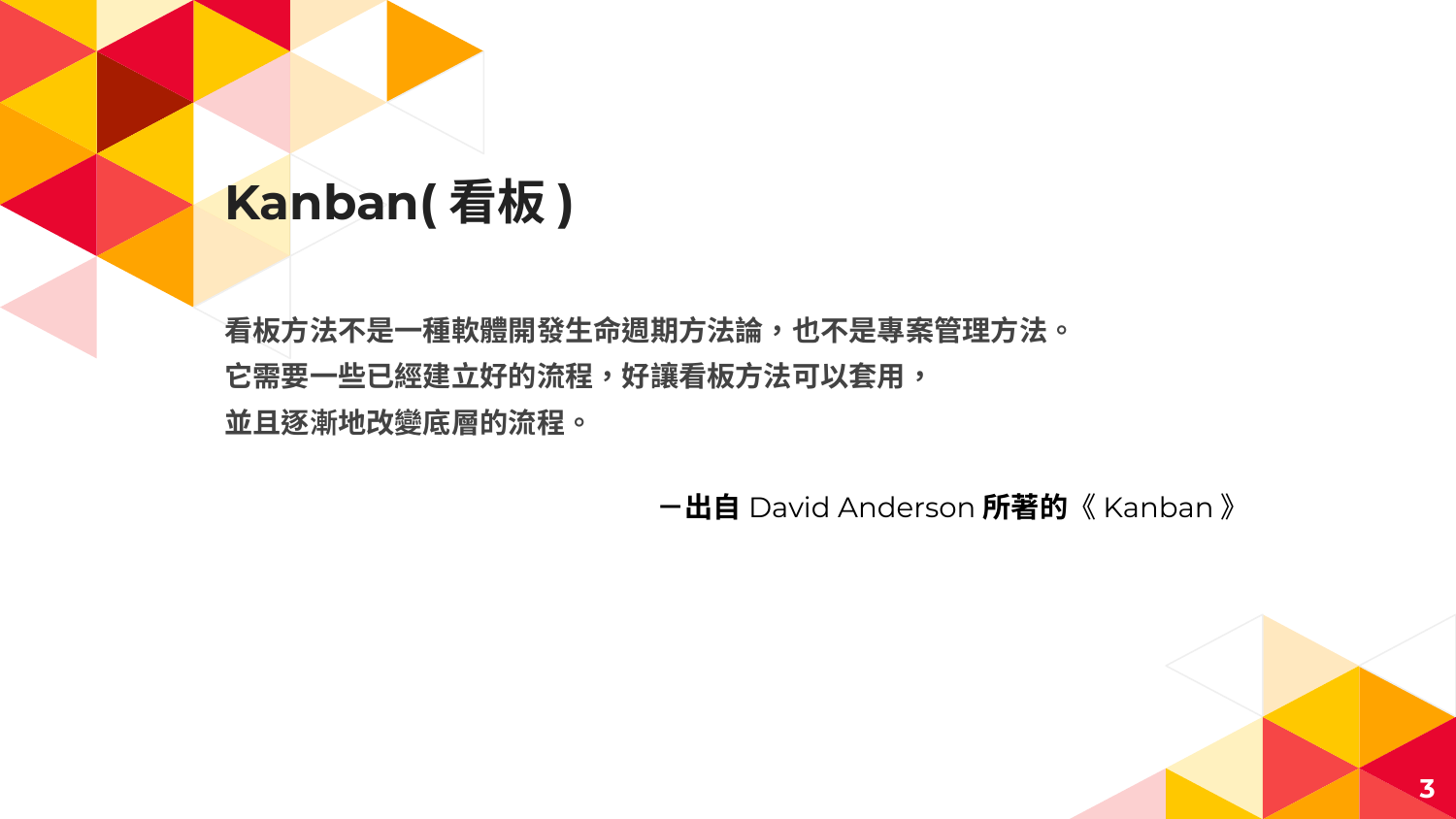

# Kanban(看板)

看板方法不是一種軟體開發生命週期方法論，也不是專案管理方法。
它需要一些已經建立好的流程，好讓看板方法可以套用，
並且逐漸地改變底層的流程。
－出自David Anderson所著的《Kanban》

3